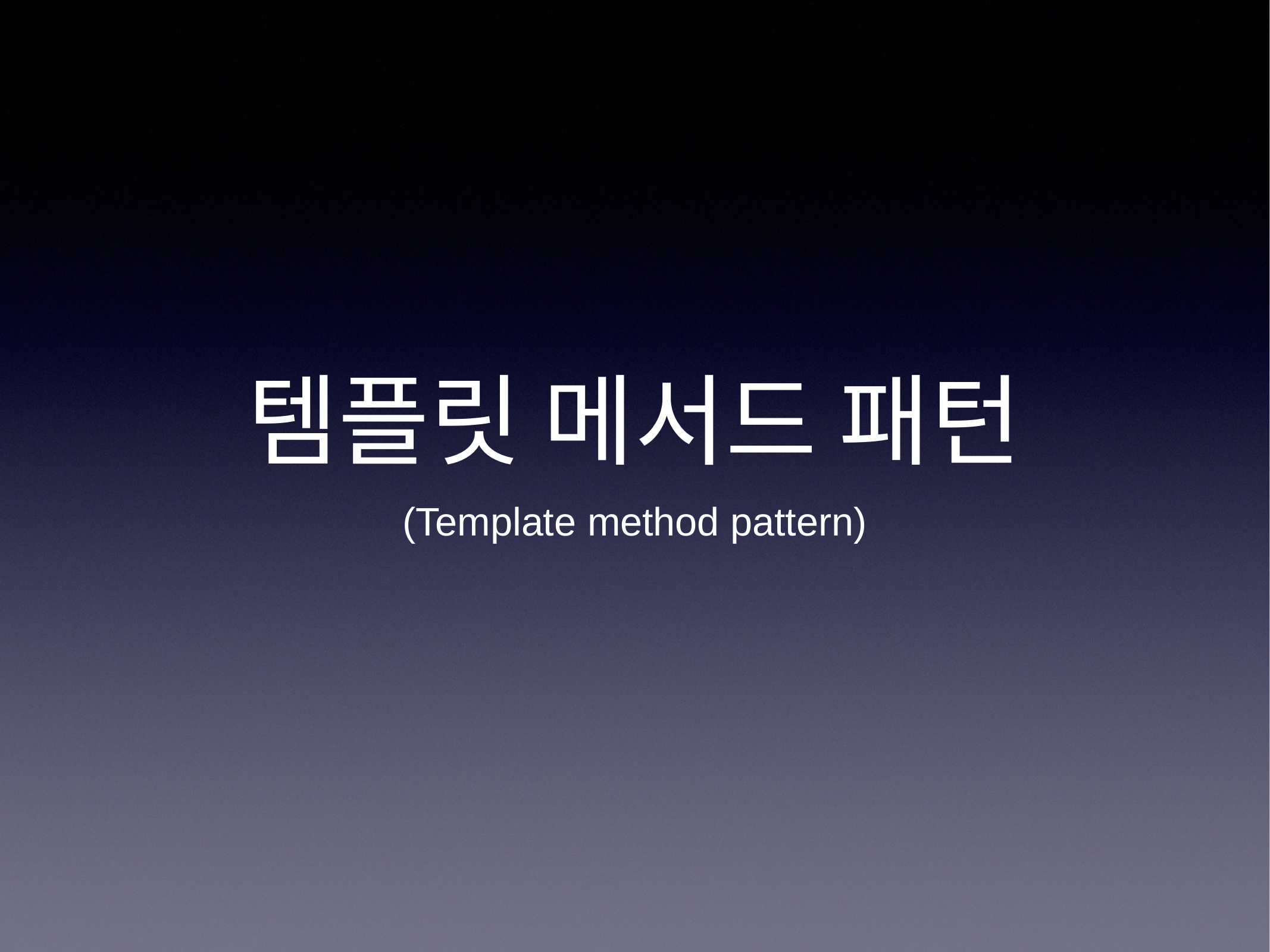

# 템플릿 메서드 패턴
(Template method pattern)